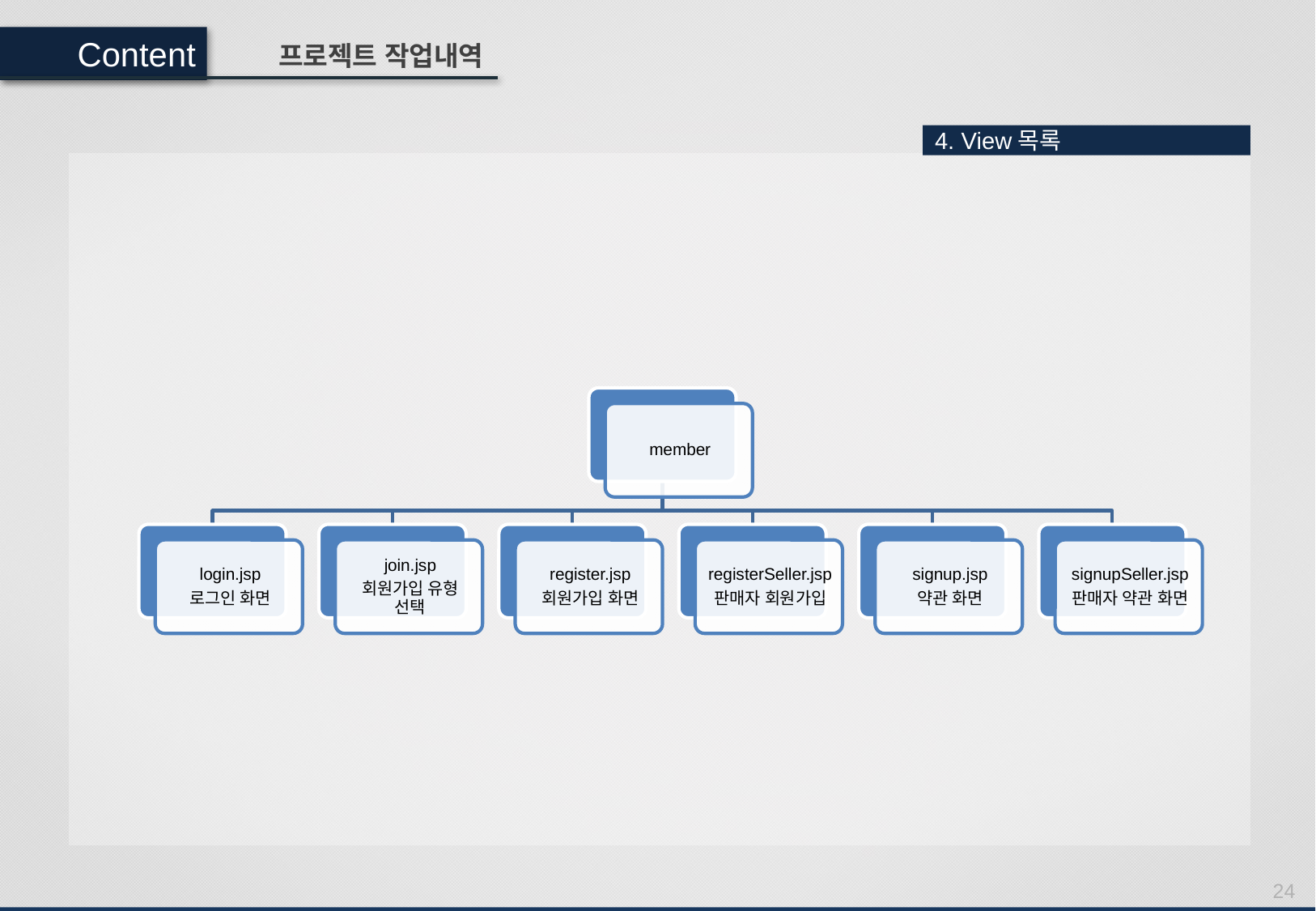

Content
프로젝트 작업내역
4. View목록

member
login.jsp
로그인 화면
join.jsp
회원가입 유형 선택
register.jsp
회원가입 화면
registerSeller.jsp
판매자 회원가입
signup.jsp
약관 화면
signupSeller.jsp
판매자 약관 화면
24